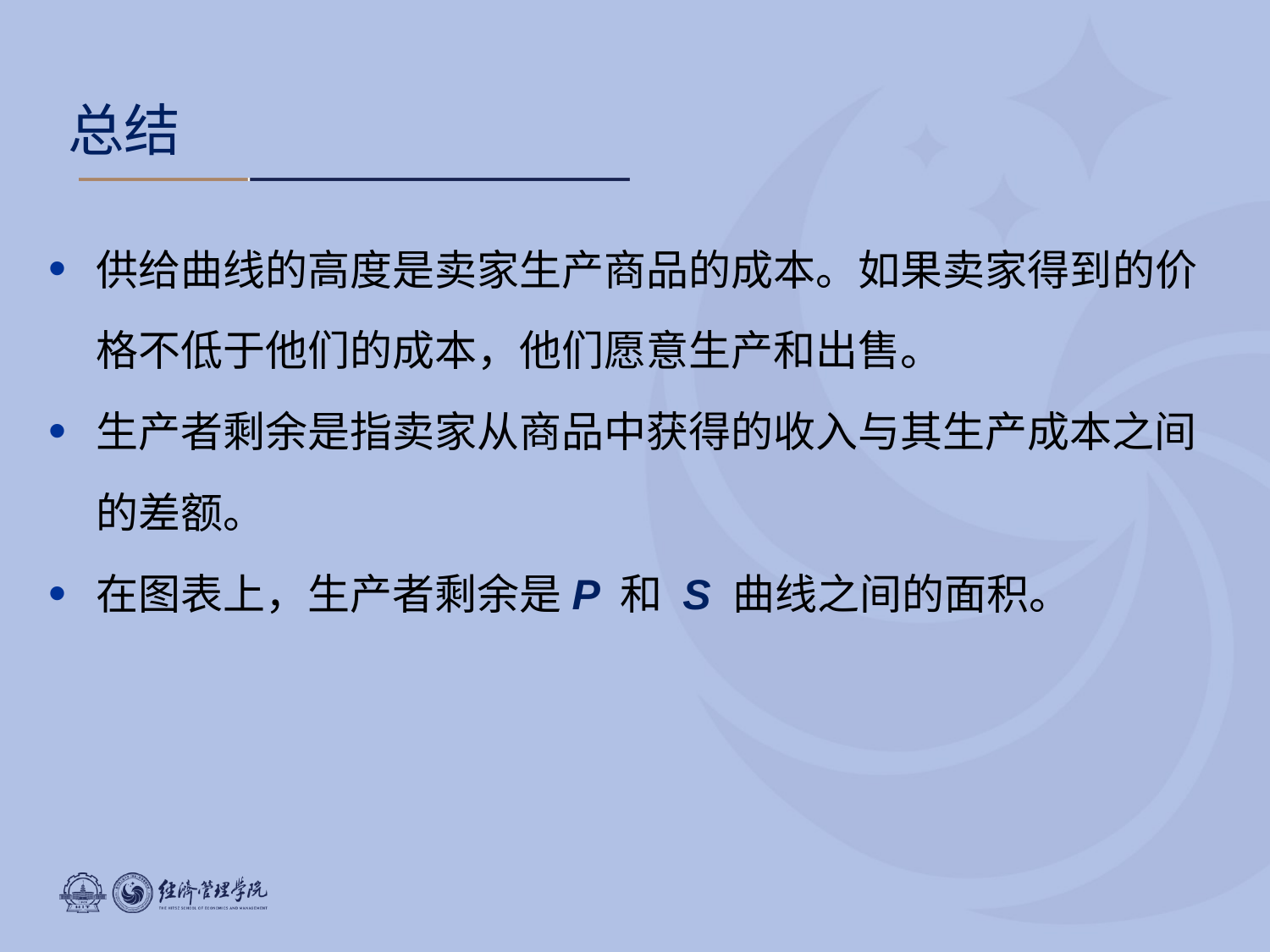

# 总结
供给曲线的高度是卖家生产商品的成本。如果卖家得到的价格不低于他们的成本，他们愿意生产和出售。
生产者剩余是指卖家从商品中获得的收入与其生产成本之间的差额。
在图表上，生产者剩余是P 和 S 曲线之间的面积。